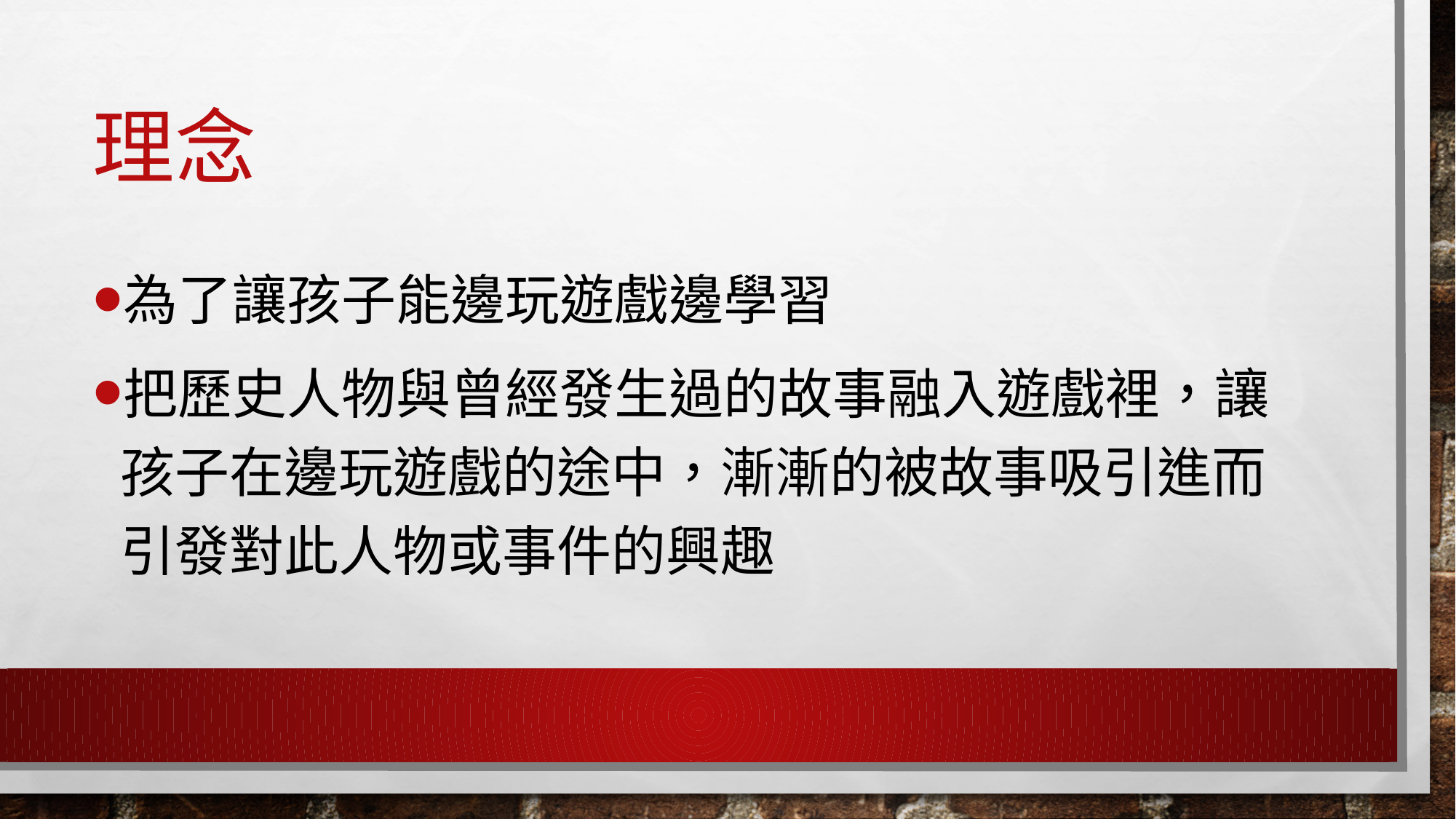

# 理念
為了讓孩子能邊玩遊戲邊學習
把歷史人物與曾經發生過的故事融入遊戲裡，讓孩子在邊玩遊戲的途中，漸漸的被故事吸引進而引發對此人物或事件的興趣